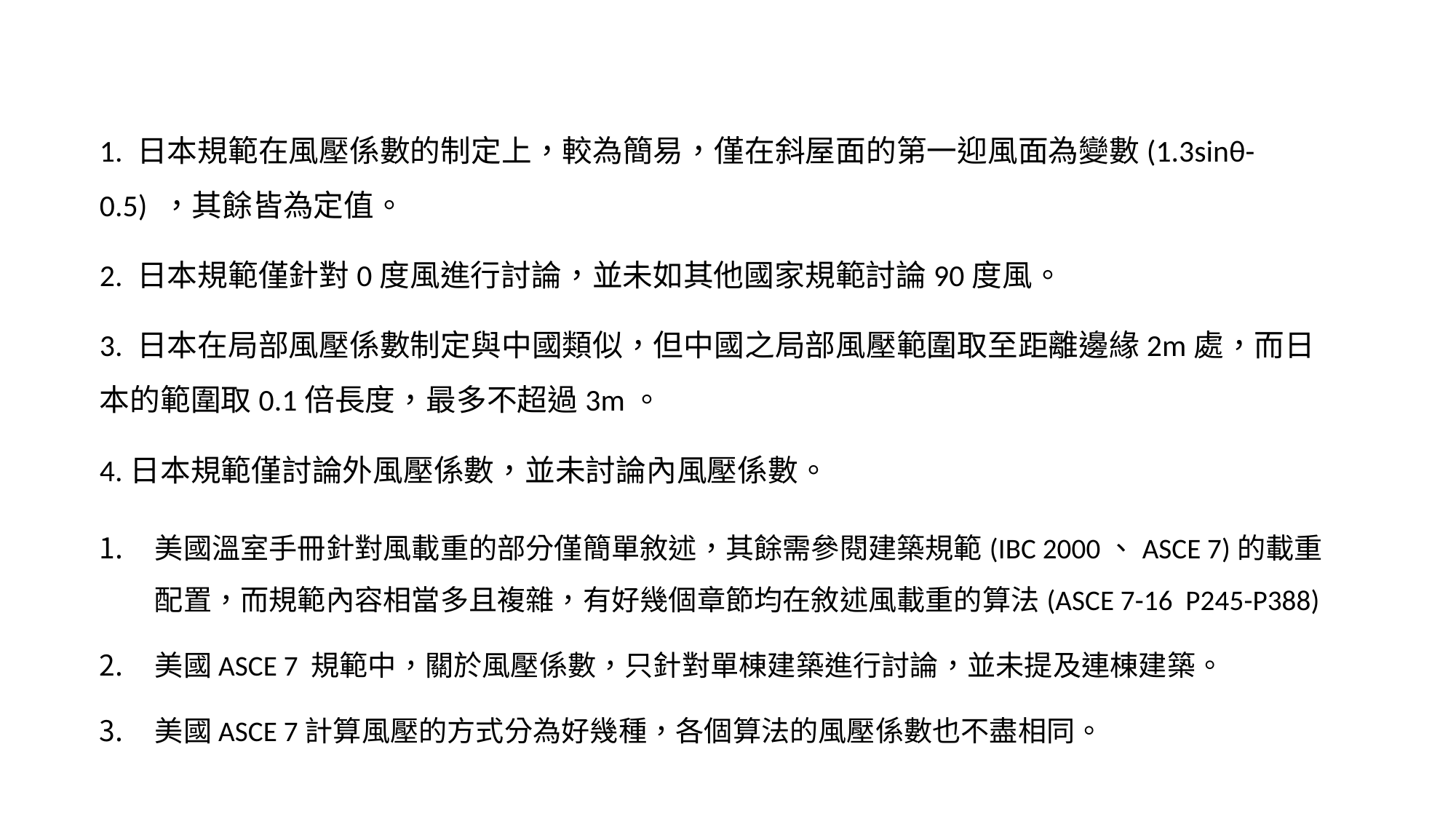

1. 日本規範在風壓係數的制定上，較為簡易，僅在斜屋面的第一迎風面為變數(1.3sinθ-0.5) ，其餘皆為定值。
2. 日本規範僅針對0度風進行討論，並未如其他國家規範討論90度風。
3. 日本在局部風壓係數制定與中國類似，但中國之局部風壓範圍取至距離邊緣2m處，而日本的範圍取0.1倍長度，最多不超過3m。
4.日本規範僅討論外風壓係數，並未討論內風壓係數。

美國溫室手冊針對風載重的部分僅簡單敘述，其餘需參閱建築規範(IBC 2000、ASCE 7)的載重配置，而規範內容相當多且複雜，有好幾個章節均在敘述風載重的算法(ASCE 7-16  P245-P388)
美國ASCE 7 規範中，關於風壓係數，只針對單棟建築進行討論，並未提及連棟建築。
美國ASCE 7計算風壓的方式分為好幾種，各個算法的風壓係數也不盡相同。